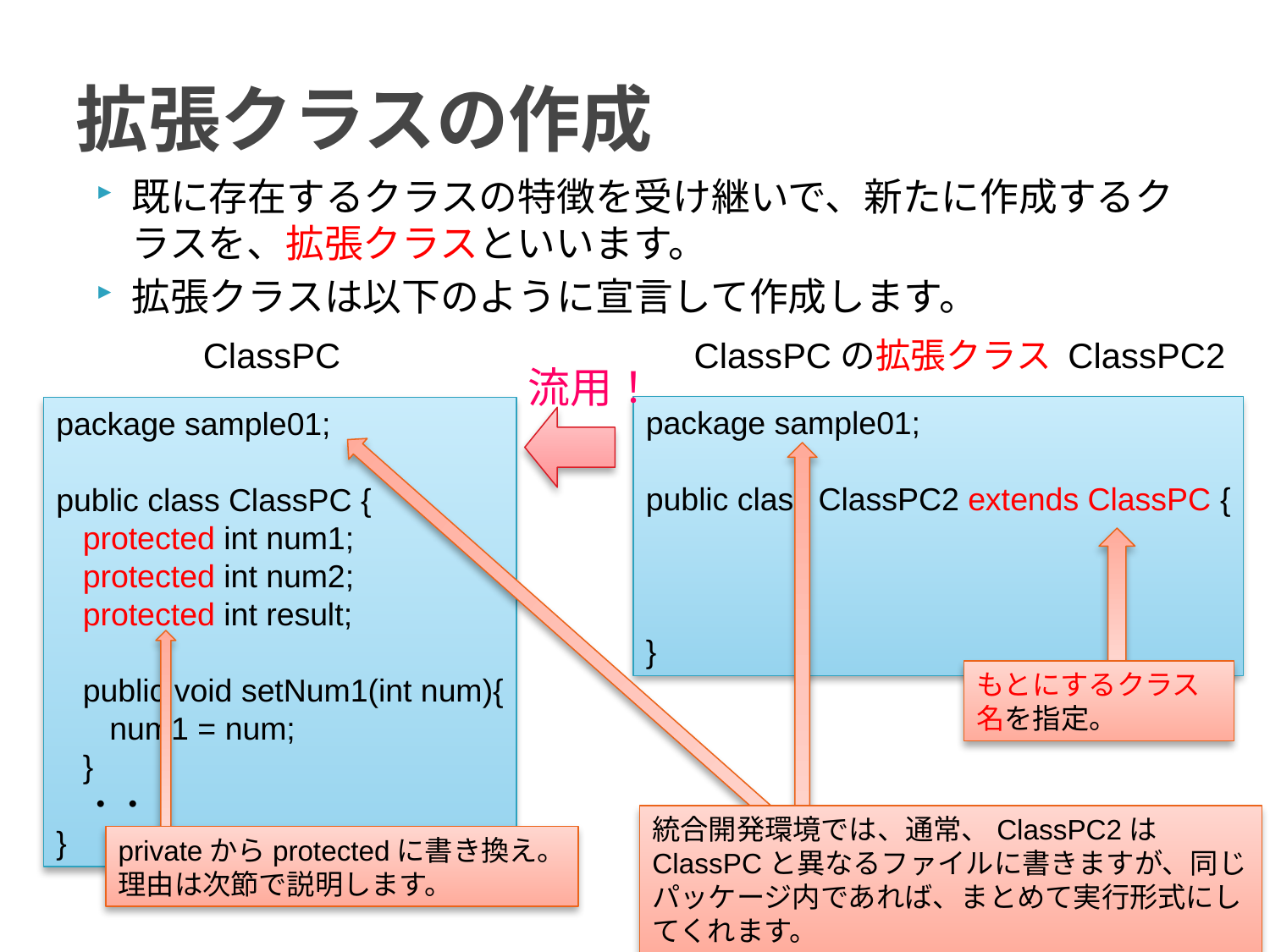

# 拡張クラスの作成
既に存在するクラスの特徴を受け継いで、新たに作成するクラスを、拡張クラスといいます。
拡張クラスは以下のように宣言して作成します。
ClassPC
ClassPCの拡張クラス ClassPC2

流用！
package sample01;

public class ClassPC2 extends ClassPC {

}
package sample01;

public class ClassPC {
   protected int num1;
   protected int num2;
   protected int result;

   public void setNum1(int num){
      num1 = num;
   }
   ・・・
}

もとにするクラス名を指定。
統合開発環境では、通常、ClassPC2はClassPCと異なるファイルに書きますが、同じパッケージ内であれば、まとめて実行形式にしてくれます。
privateからprotectedに書き換え。
理由は次節で説明します。